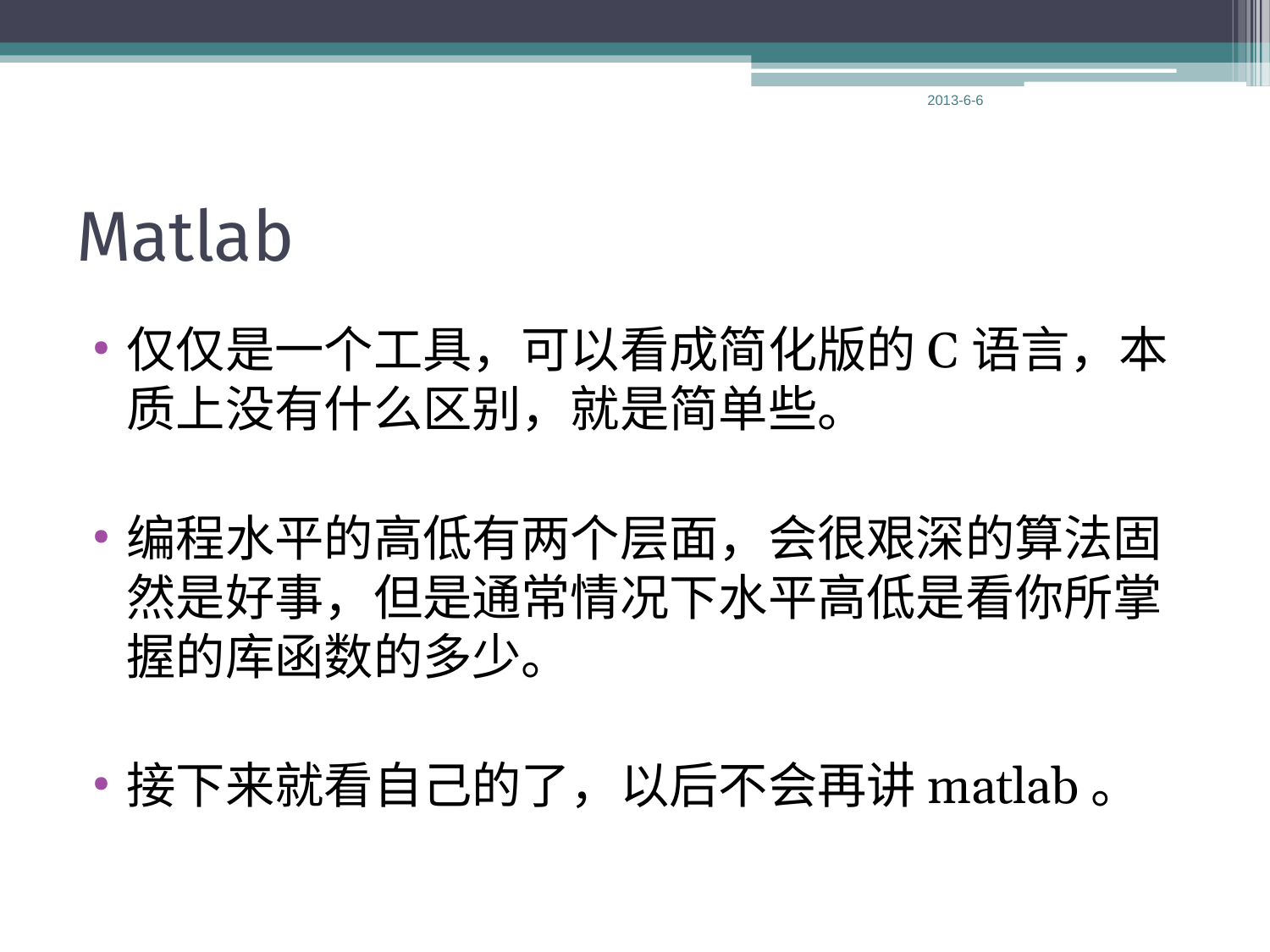

2013-6-6
# Matlab
仅仅是一个工具，可以看成简化版的C语言，本质上没有什么区别，就是简单些。

编程水平的高低有两个层面，会很艰深的算法固然是好事，但是通常情况下水平高低是看你所掌握的库函数的多少。

接下来就看自己的了，以后不会再讲matlab。